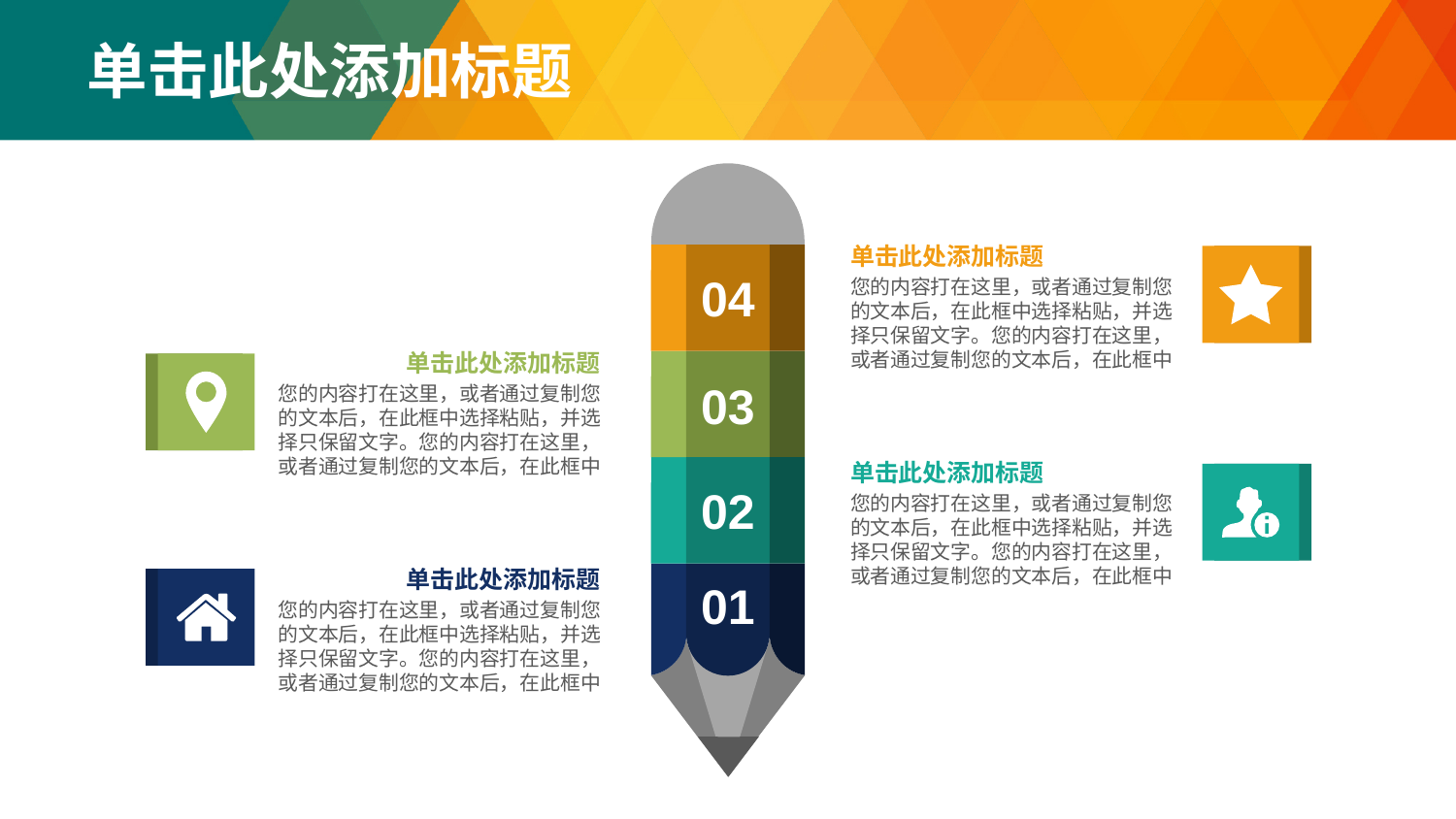

单击此处添加标题

单击此处添加标题
您的内容打在这里，或者通过复制您的文本后，在此框中选择粘贴，并选择只保留文字。您的内容打在这里，或者通过复制您的文本后，在此框中

04

单击此处添加标题
您的内容打在这里，或者通过复制您的文本后，在此框中选择粘贴，并选择只保留文字。您的内容打在这里，或者通过复制您的文本后，在此框中

03

02
单击此处添加标题
您的内容打在这里，或者通过复制您的文本后，在此框中选择粘贴，并选择只保留文字。您的内容打在这里，或者通过复制您的文本后，在此框中

01
单击此处添加标题
您的内容打在这里，或者通过复制您的文本后，在此框中选择粘贴，并选择只保留文字。您的内容打在这里，或者通过复制您的文本后，在此框中